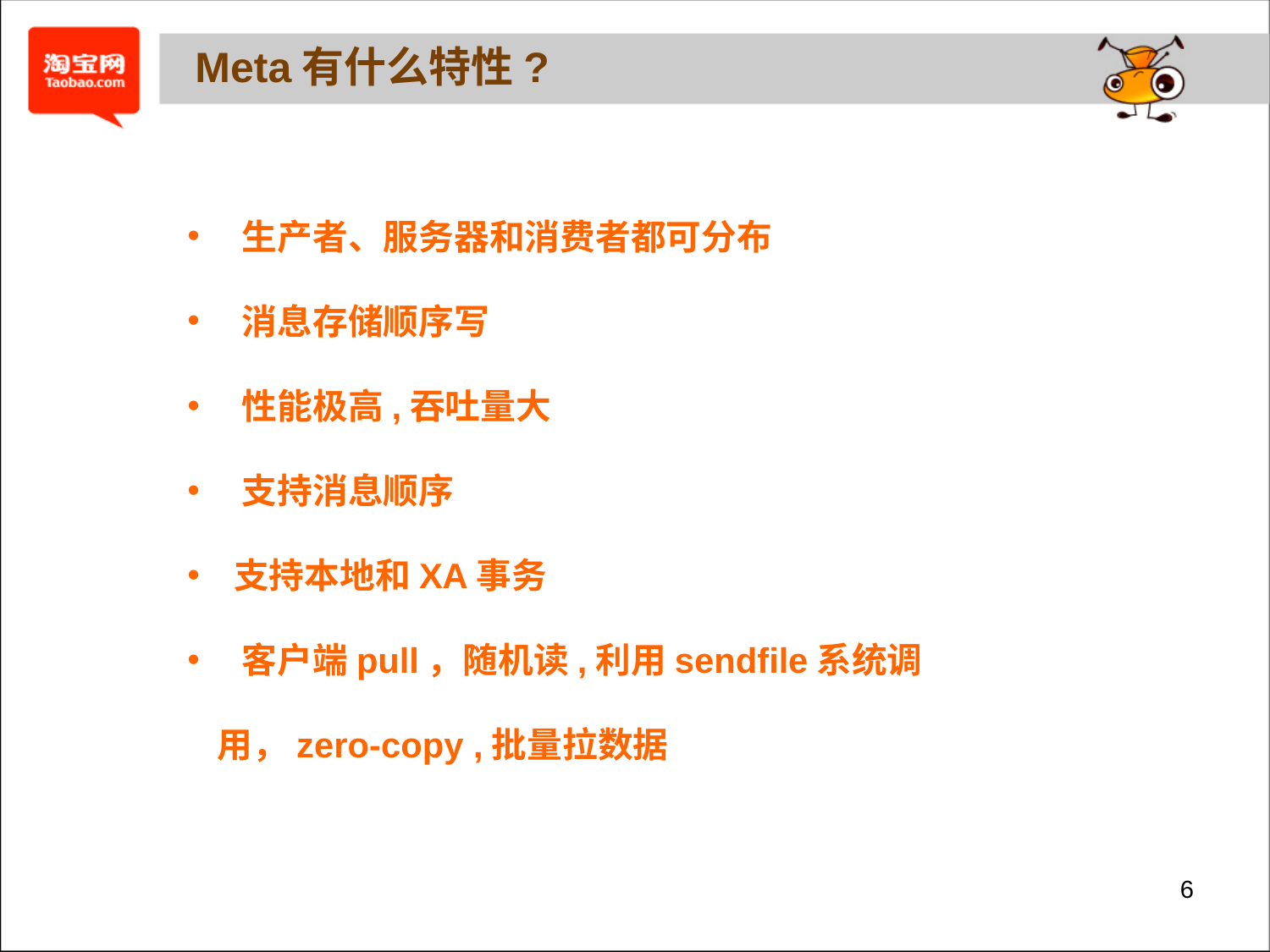

Meta有什么特性?
  生产者、服务器和消费者都可分布
  消息存储顺序写
  性能极高,吞吐量大
  支持消息顺序
 支持本地和XA事务
  客户端pull，随机读,利用sendfile系统调用，zero-copy ,批量拉数据

6